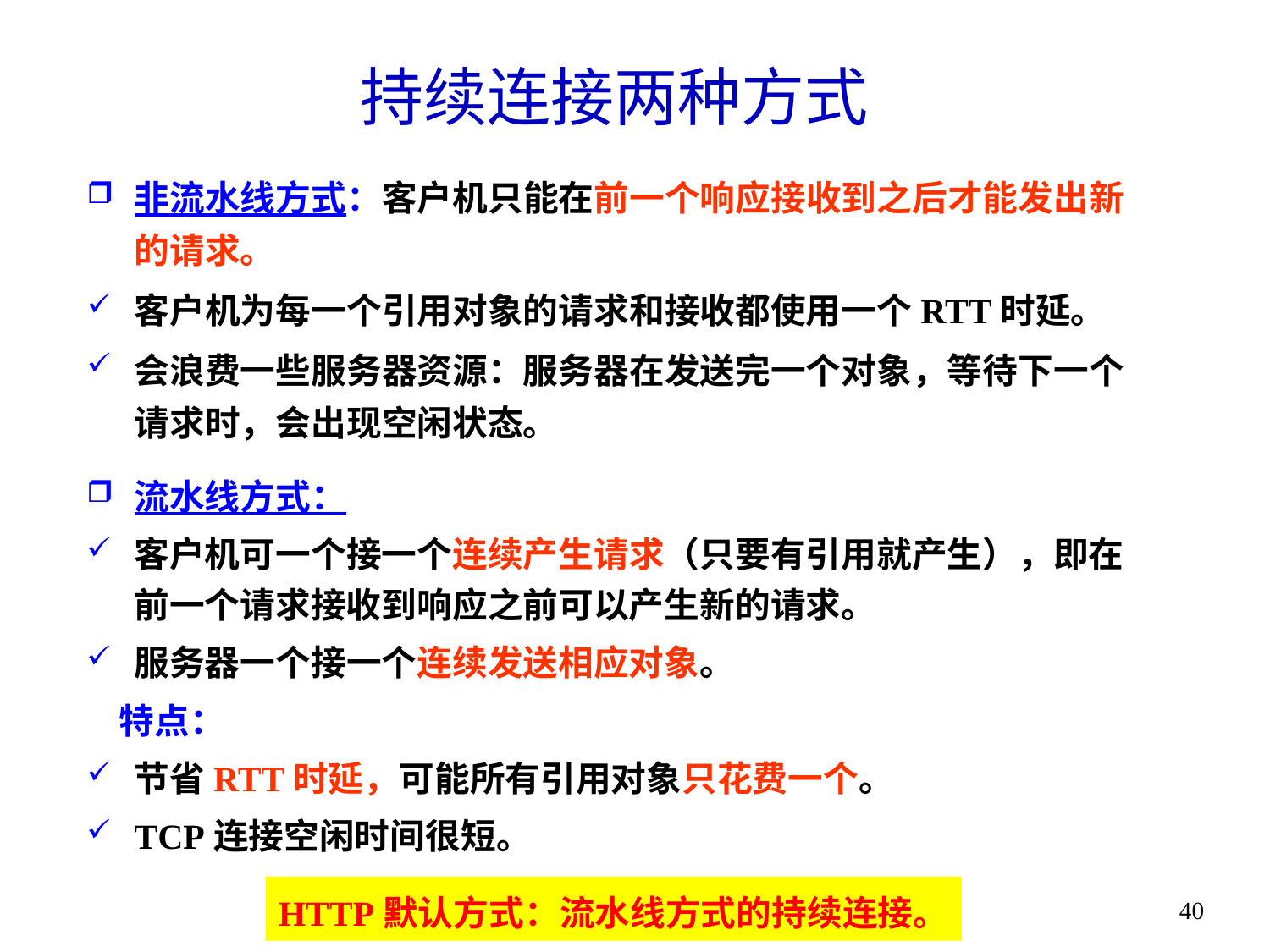

# 持续连接两种方式
非流水线方式：客户机只能在前一个响应接收到之后才能发出新的请求。
客户机为每一个引用对象的请求和接收都使用一个RTT时延。
会浪费一些服务器资源：服务器在发送完一个对象，等待下一个请求时，会出现空闲状态。
流水线方式：
客户机可一个接一个连续产生请求（只要有引用就产生），即在前一个请求接收到响应之前可以产生新的请求。
服务器一个接一个连续发送相应对象。
   特点：
节省RTT时延，可能所有引用对象只花费一个。
TCP连接空闲时间很短。
HTTP默认方式：流水线方式的持续连接。
40